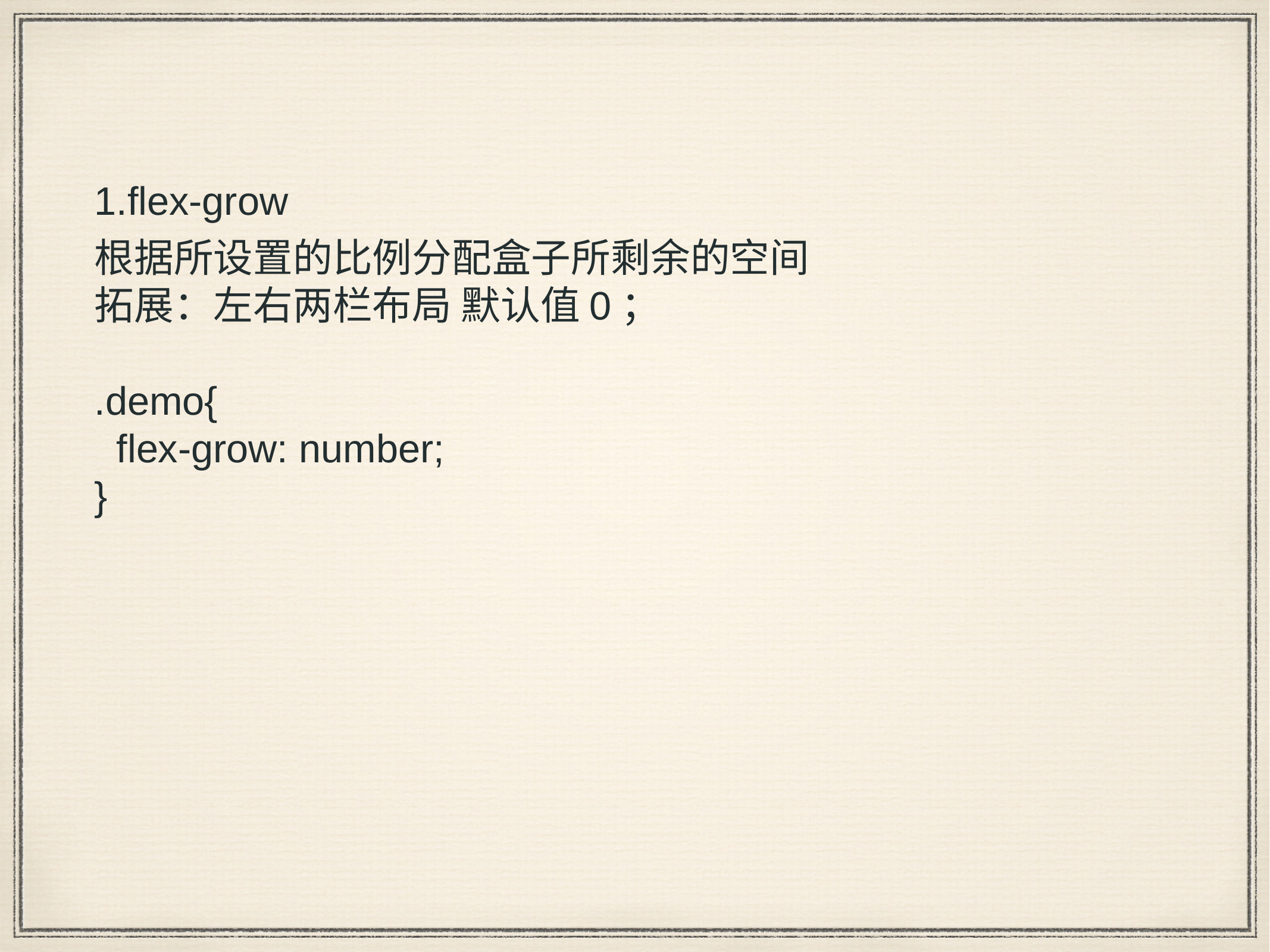

1.flex-grow
根据所设置的比例分配盒子所剩余的空间
拓展：左右两栏布局 默认值0；

.demo{
  flex-grow: number;
}